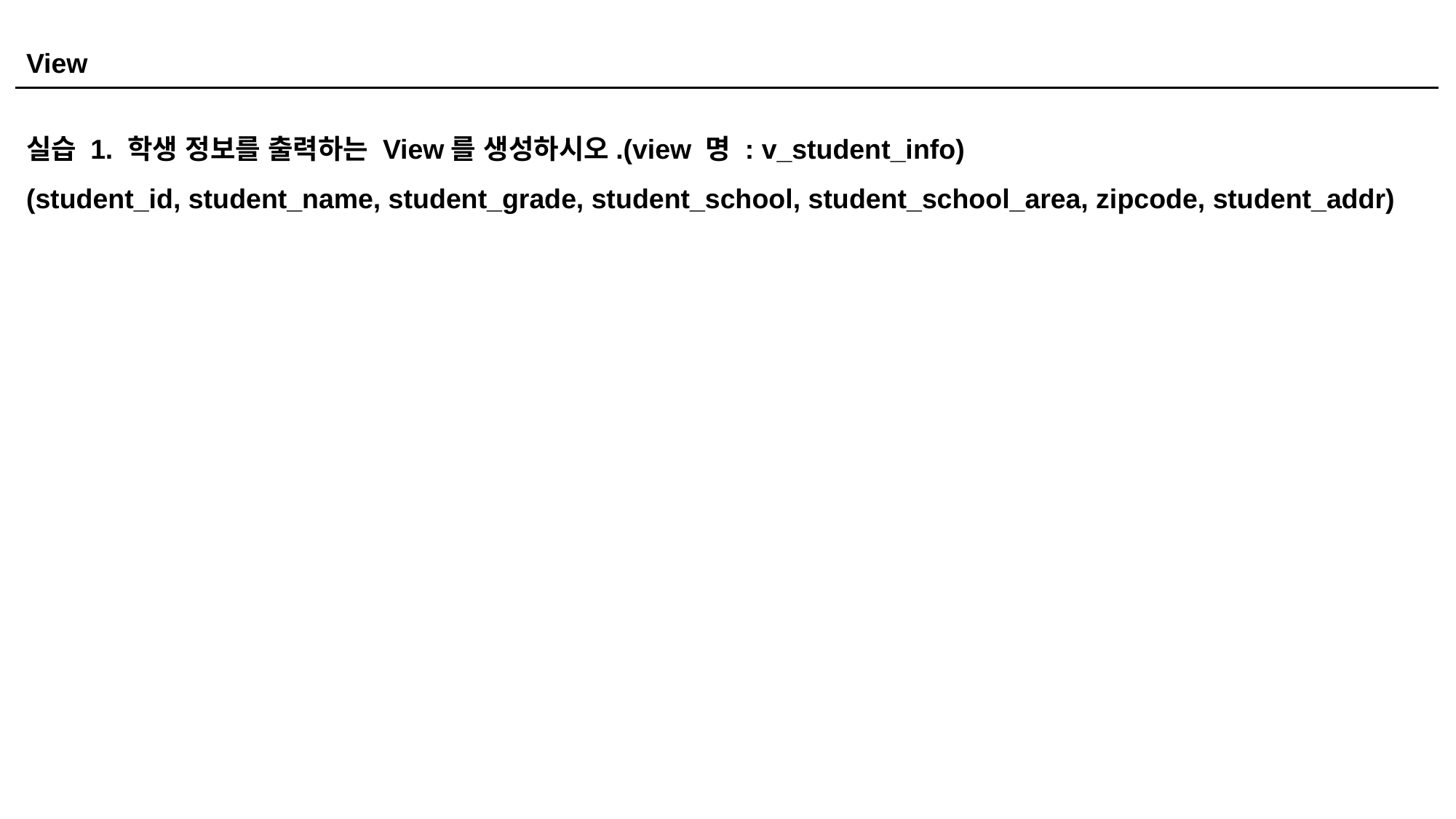

View
실습 1. 학생 정보를 출력하는 View를 생성하시오.(view 명 : v_student_info)
(student_id, student_name, student_grade, student_school, student_school_area, zipcode, student_addr)